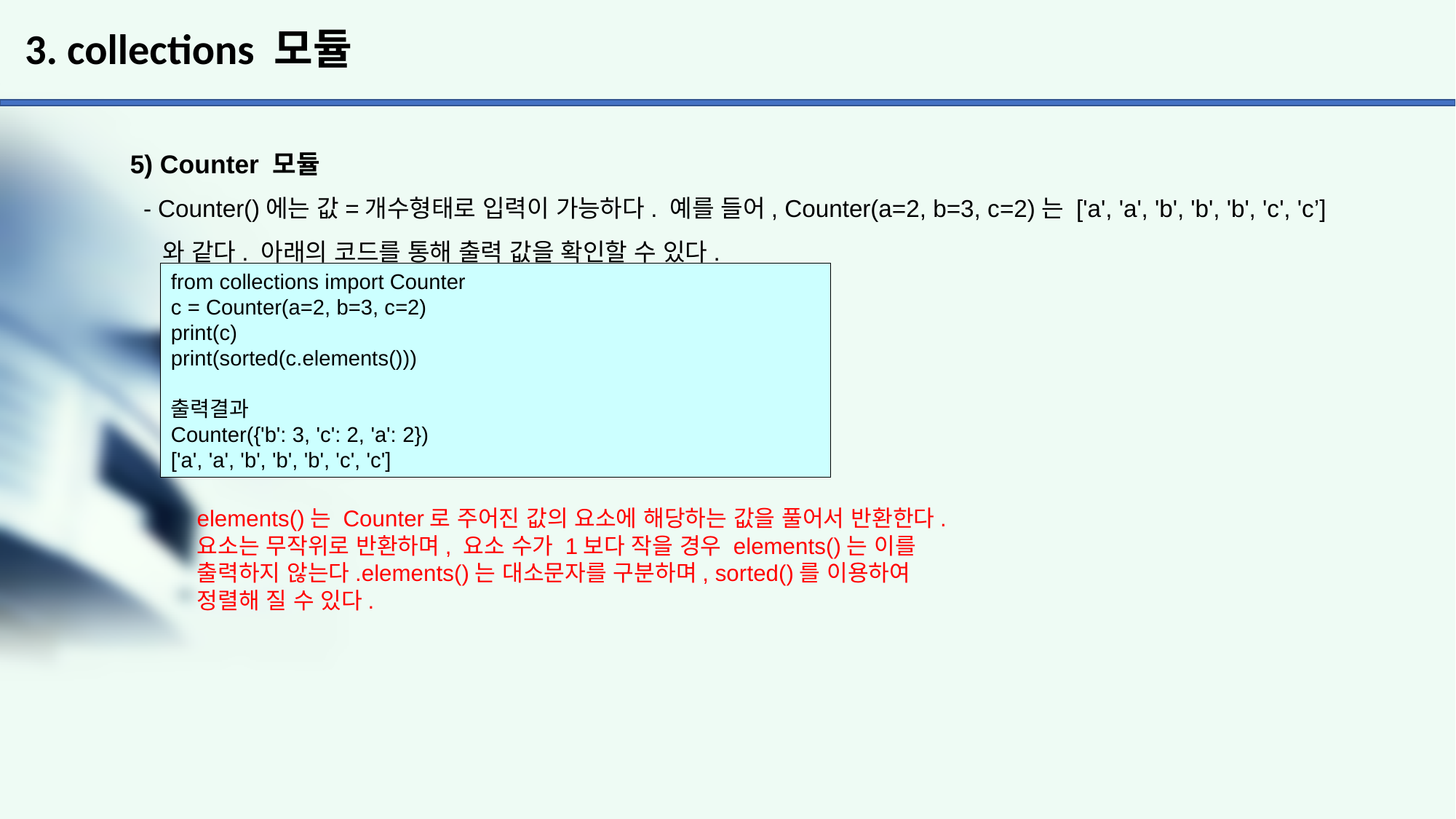

# 3. collections 모듈
5) Counter 모듈
  - Counter()에는 값=개수형태로 입력이 가능하다. 예를 들어, Counter(a=2, b=3, c=2)는 ['a', 'a', 'b', 'b', 'b', 'c', 'c’]
    와 같다. 아래의 코드를 통해 출력 값을 확인할 수 있다.
from collections import Counter
c = Counter(a=2, b=3, c=2)
print(c)
print(sorted(c.elements()))

출력결과
Counter({'b': 3, 'c': 2, 'a': 2})
['a', 'a', 'b', 'b', 'b', 'c', 'c']
elements()는 Counter로 주어진 값의 요소에 해당하는 값을 풀어서 반환한다.
요소는 무작위로 반환하며, 요소 수가 1보다 작을 경우 elements()는 이를
출력하지 않는다.elements()는 대소문자를 구분하며, sorted()를 이용하여
정렬해 질 수 있다.